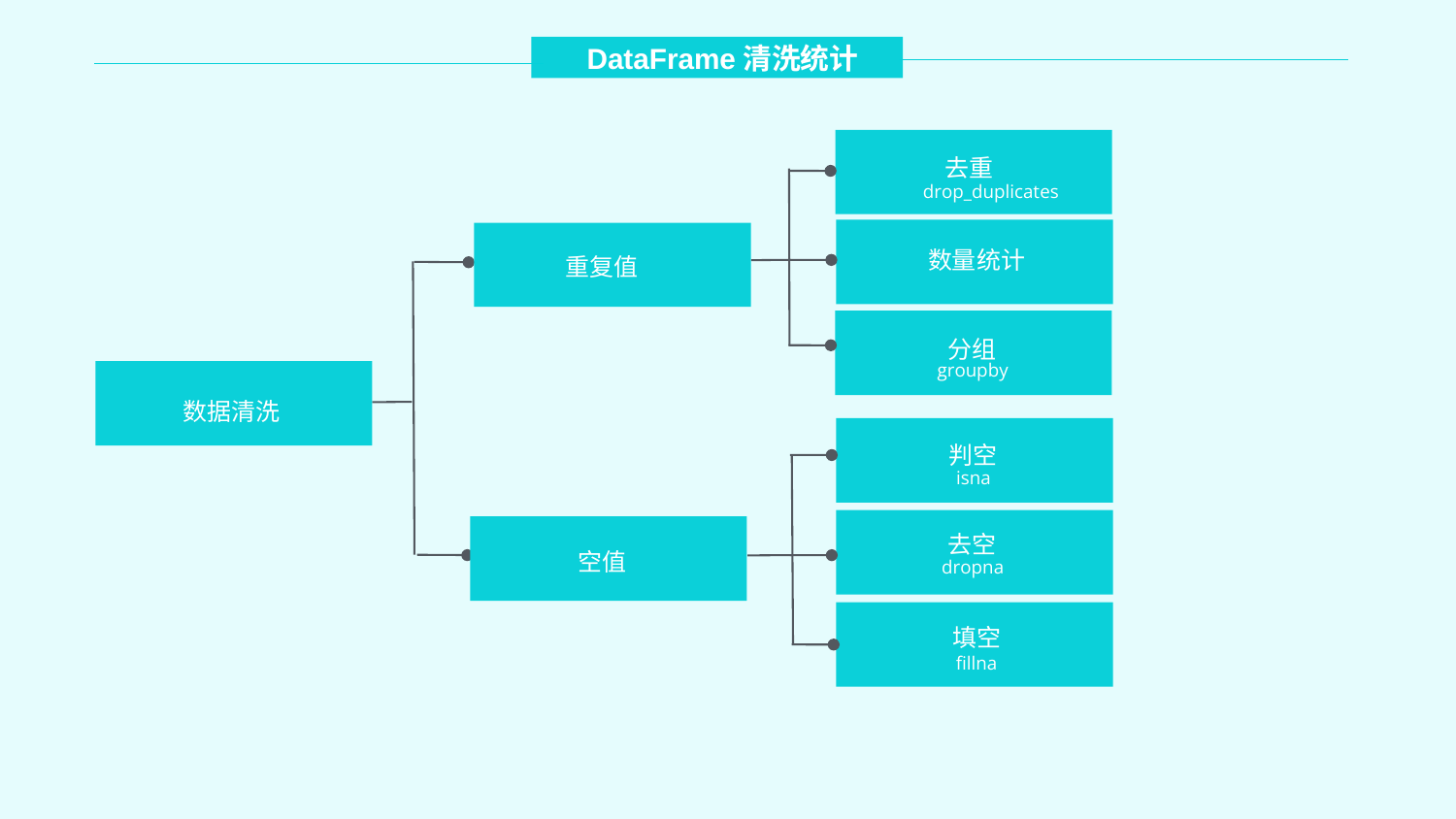

DataFrame清洗统计

去重
drop_duplicates

数量统计

重复值

分组
groupby

数据清洗

判空
isna

去空
dropna

空值

填空
fillna